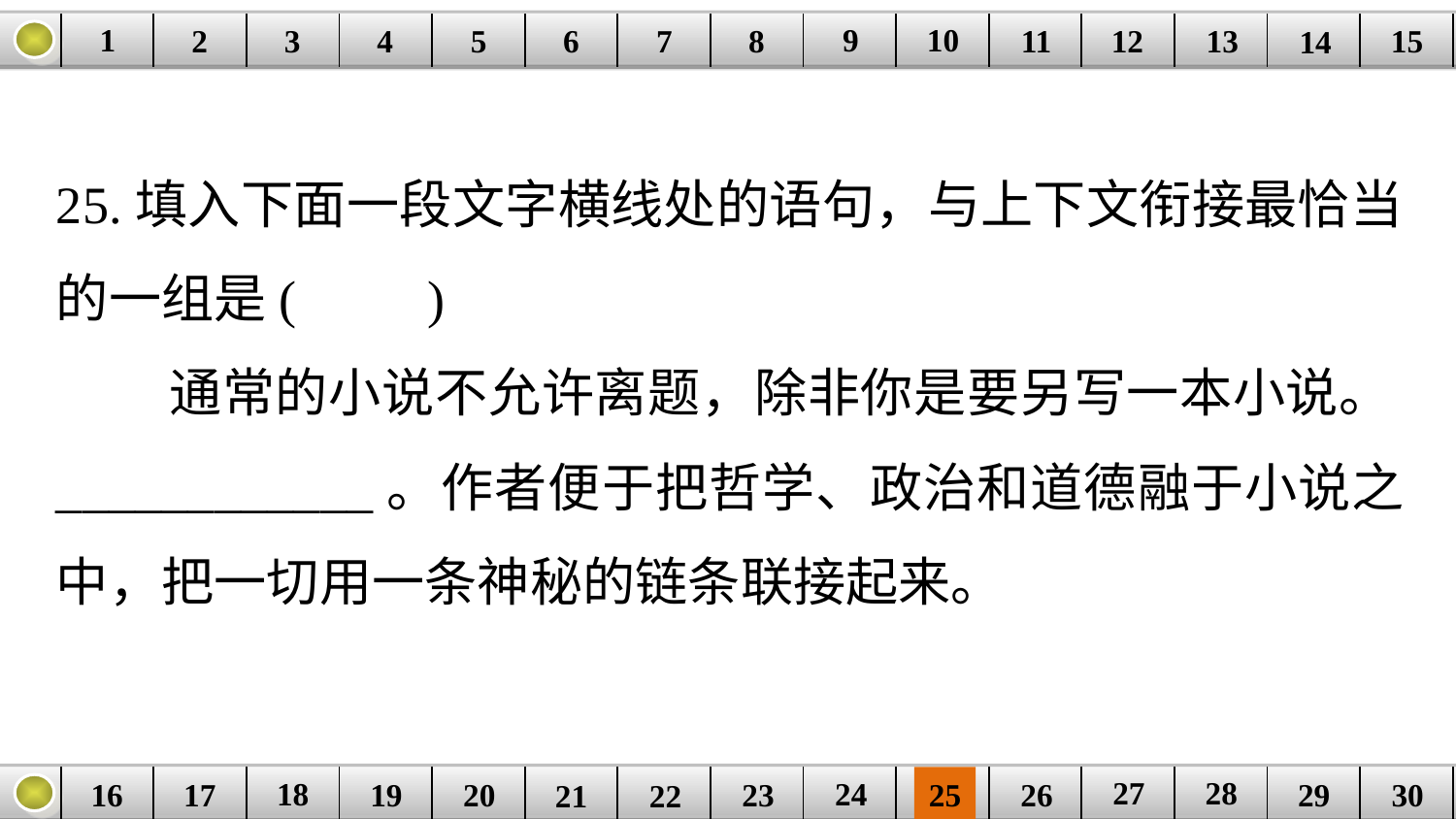

9
10
1
3
4
5
6
8
11
2
12
15
|  |  |  |  |  |  |  |  |  |  |  |  |  |  |  |
| --- | --- | --- | --- | --- | --- | --- | --- | --- | --- | --- | --- | --- | --- | --- |
7
13
14

25.填入下面一段文字横线处的语句，与上下文衔接最恰当的一组是(　　)
        通常的小说不允许离题，除非你是要另写一本小说。____________。作者便于把哲学、政治和道德融于小说之中，把一切用一条神秘的链条联接起来。

27
28
18
24
16
25
26
30
|  |  |  |  |  |  |  |  |  |  |  |  |  |  |  |
| --- | --- | --- | --- | --- | --- | --- | --- | --- | --- | --- | --- | --- | --- | --- |
23
17
19
20
29
21
22